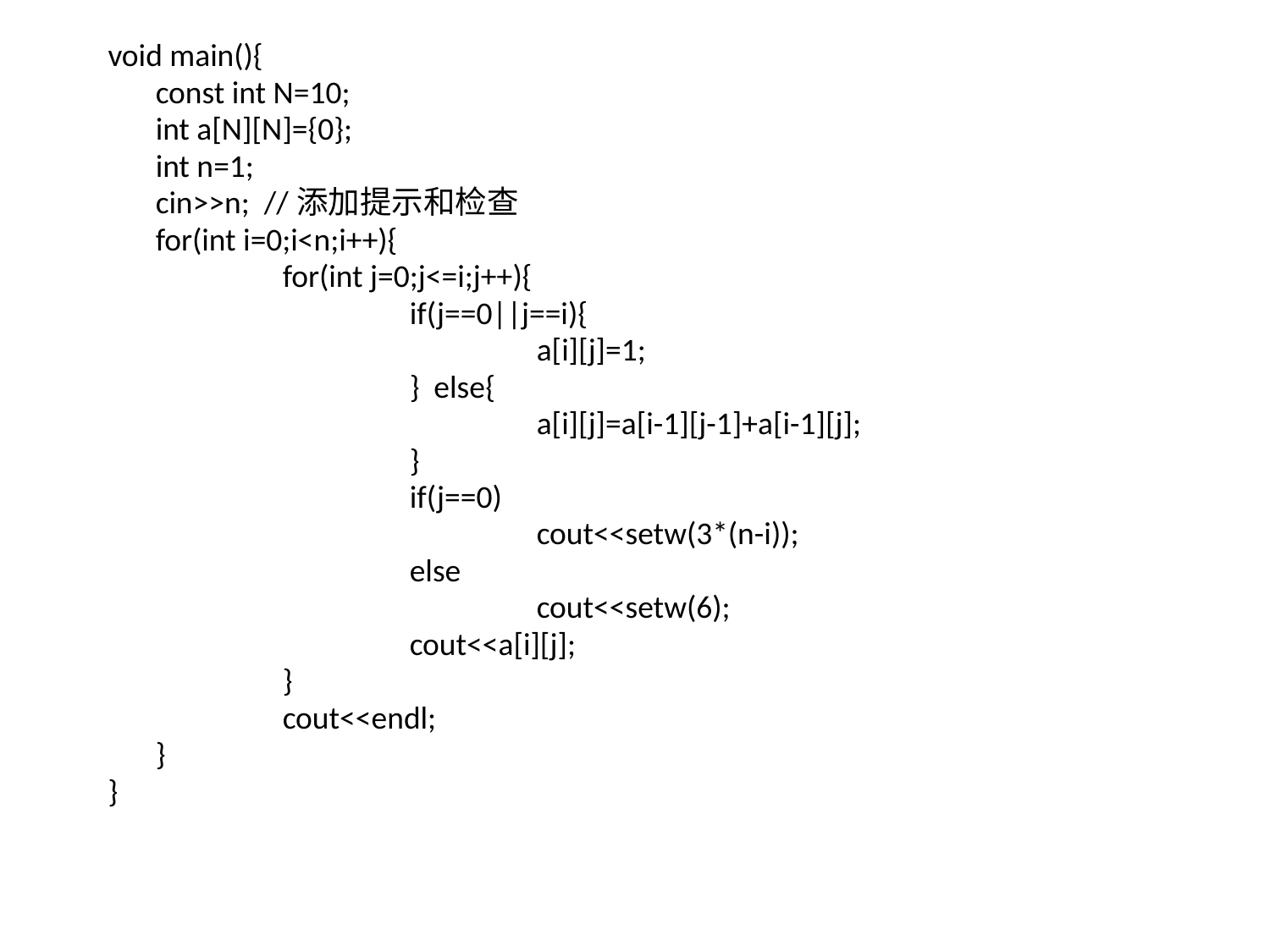

void main(){
	const int N=10;
	int a[N][N]={0};
	int n=1;
	cin>>n;  //添加提示和检查
	for(int i=0;i<n;i++){
		for(int j=0;j<=i;j++){
			if(j==0||j==i){
				a[i][j]=1;
			}  else{
				a[i][j]=a[i-1][j-1]+a[i-1][j];
			}
			if(j==0)
				cout<<setw(3*(n-i));
			else
				cout<<setw(6);
			cout<<a[i][j];
		}
		cout<<endl;
	}
}